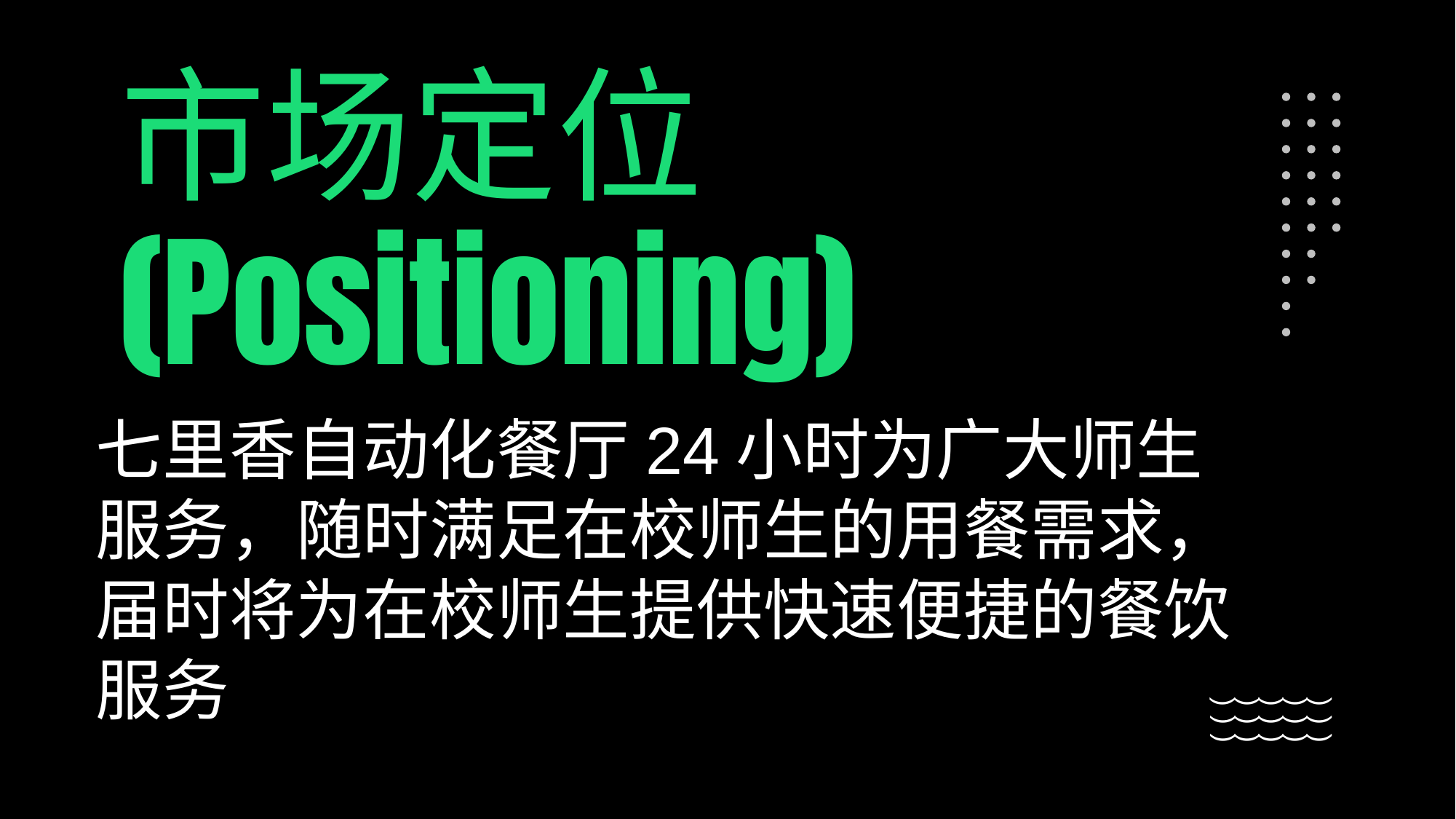

市场定位
(Positioning)

七里香自动化餐厅24小时为广大师生服务，随时满足在校师生的用餐需求，届时将为在校师生提供快速便捷的餐饮服务
(
(
(
(
(
(
(
(
(
(
(
(
(
(
(